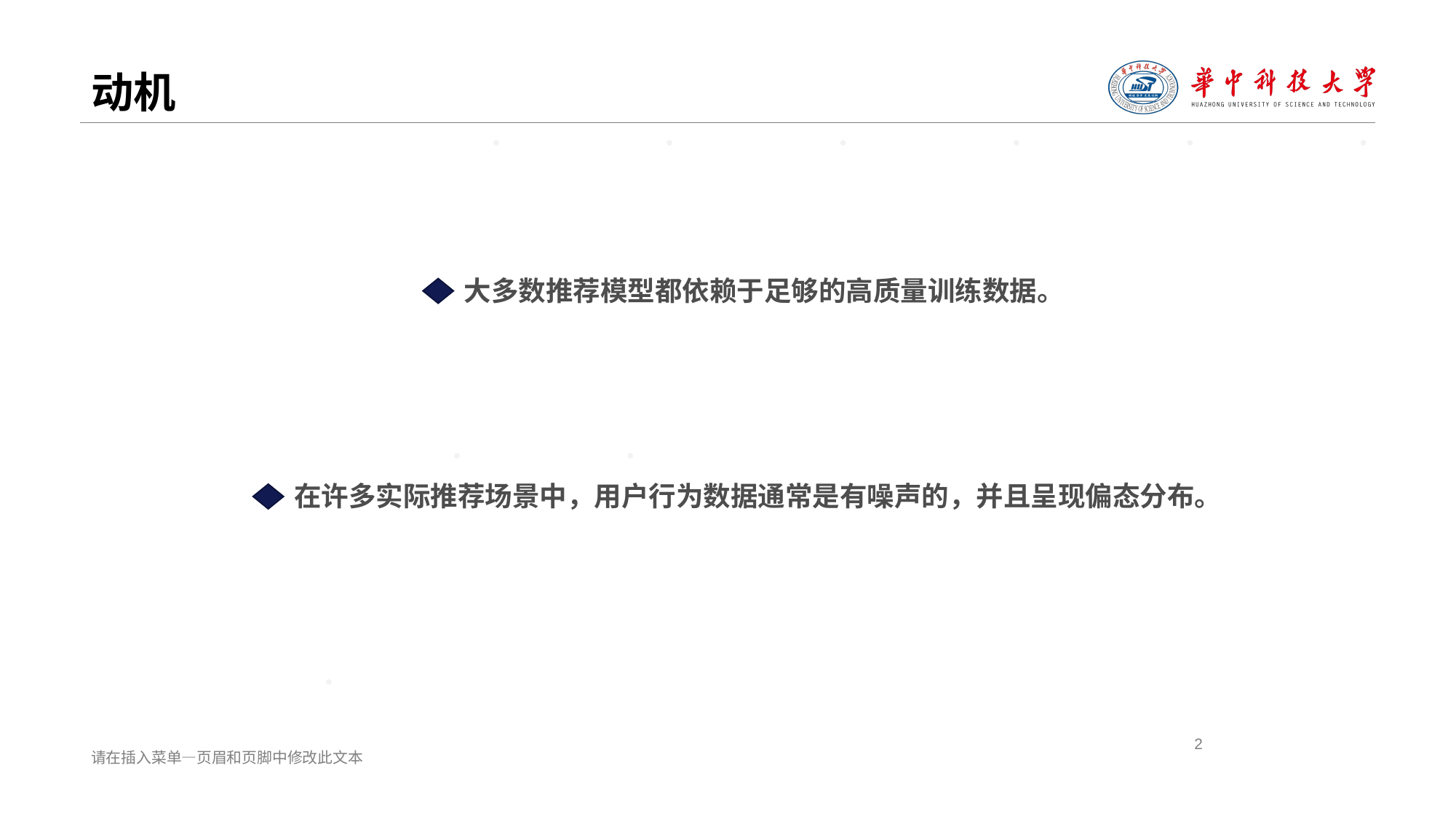

# 动机

大多数推荐模型都依赖于足够的高质量训练数据。

在许多实际推荐场景中，用户行为数据通常是有噪声的，并且呈现偏态分布。

2
请在插 入菜单—页眉和页脚中修改此文本